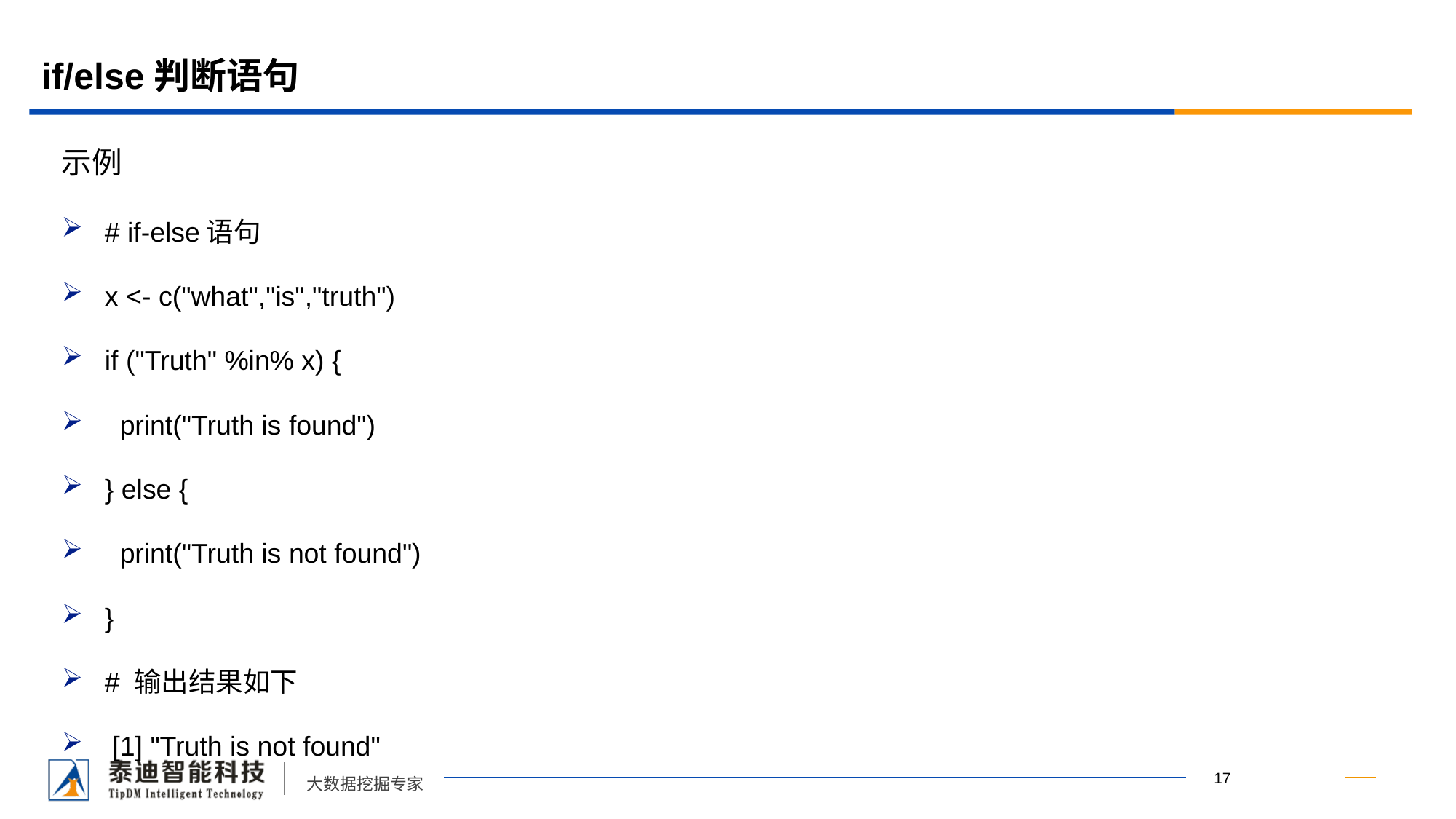

# if/else判断语句
示例
# if-else语句
x <- c("what","is","truth")
if ("Truth" %in% x) {
  print("Truth is found")
} else {
  print("Truth is not found")
}
# 输出结果如下
 [1] "Truth is not found"